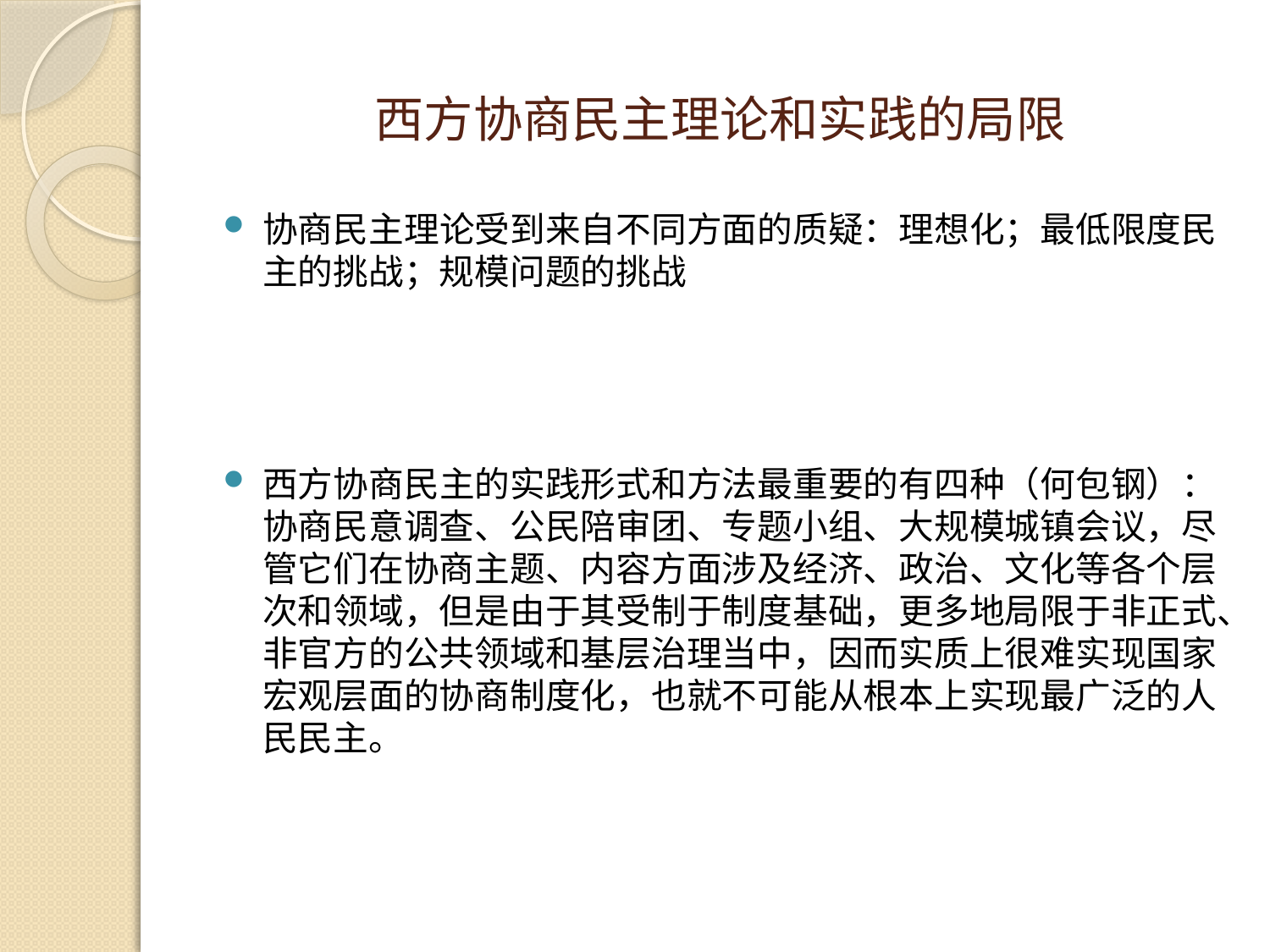

# 西方协商民主理论和实践的局限
协商民主理论受到来自不同方面的质疑：理想化；最低限度民主的挑战；规模问题的挑战

西方协商民主的实践形式和方法最重要的有四种（何包钢）：协商民意调查、公民陪审团、专题小组、大规模城镇会议，尽管它们在协商主题、内容方面涉及经济、政治、文化等各个层次和领域，但是由于其受制于制度基础，更多地局限于非正式、非官方的公共领域和基层治理当中，因而实质上很难实现国家宏观层面的协商制度化，也就不可能从根本上实现最广泛的人民民主。